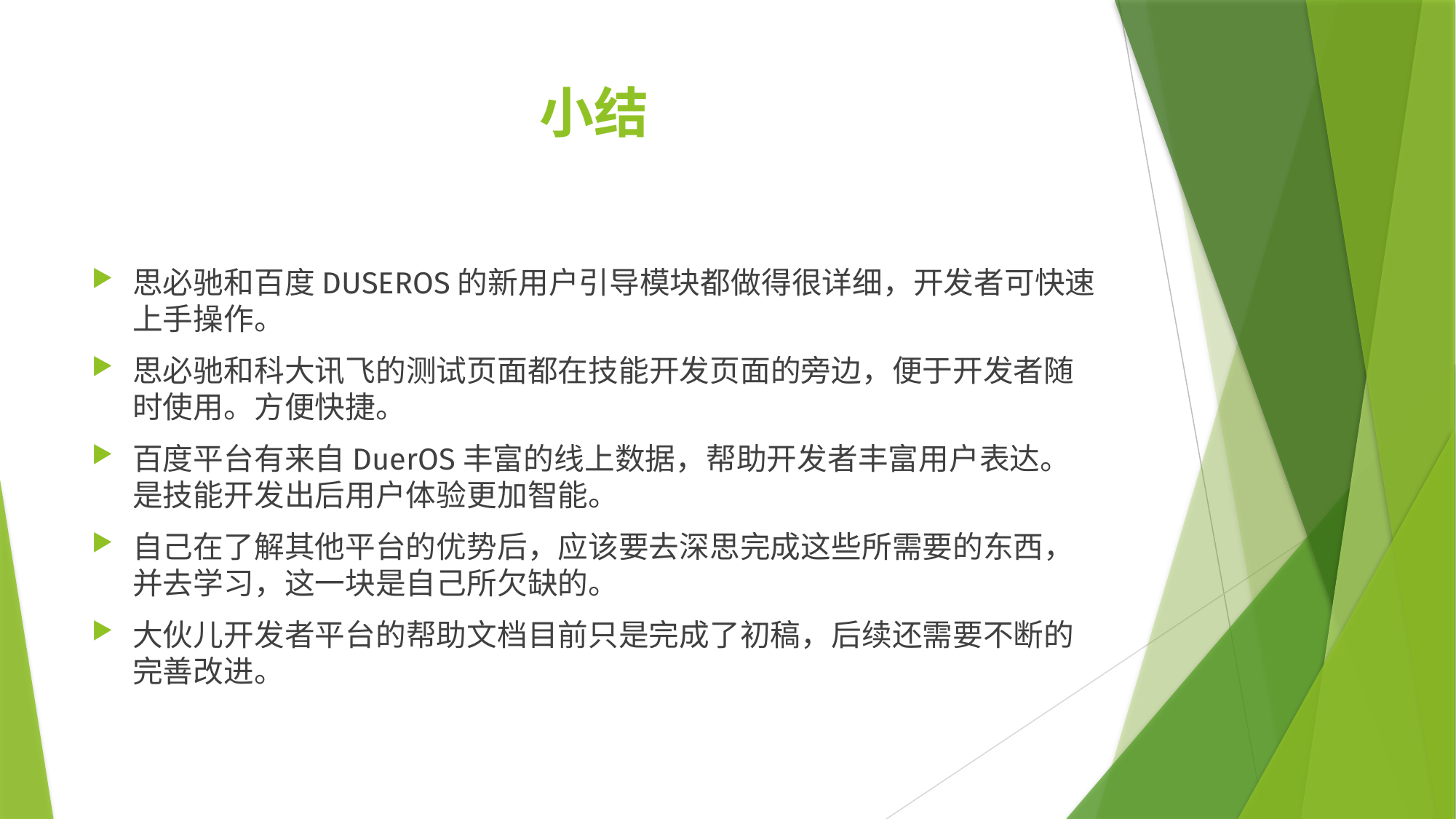

# 小结
思必驰和百度DUSEROS的新用户引导模块都做得很详细，开发者可快速上手操作。
思必驰和科大讯飞的测试页面都在技能开发页面的旁边，便于开发者随时使用。方便快捷。
百度平台有来自DuerOS丰富的线上数据，帮助开发者丰富用户表达。是技能开发出后用户体验更加智能。
自己在了解其他平台的优势后，应该要去深思完成这些所需要的东西，并去学习，这一块是自己所欠缺的。
大伙儿开发者平台的帮助文档目前只是完成了初稿，后续还需要不断的完善改进。